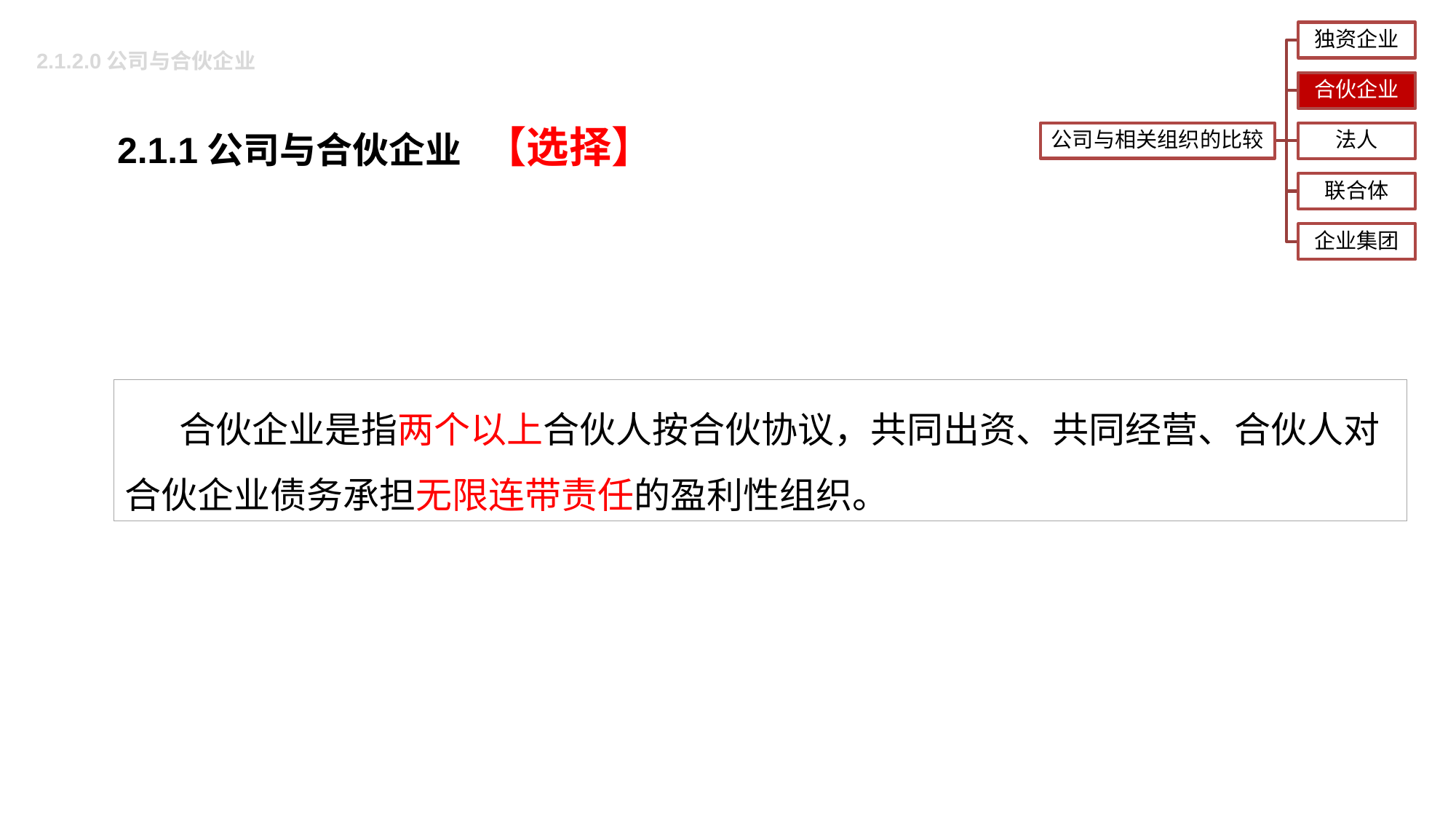

公司与相关组织的比较
独资企业
合伙企业
法人
联合体
企业集团
2.1.2.0公司与合伙企业
2.1.1公司与合伙企业

【选择】
合伙企业是指两个以上合伙人按合伙协议，共同出资、共同经营、合伙人对合伙企业债务承担无限连带责任的盈利性组织。